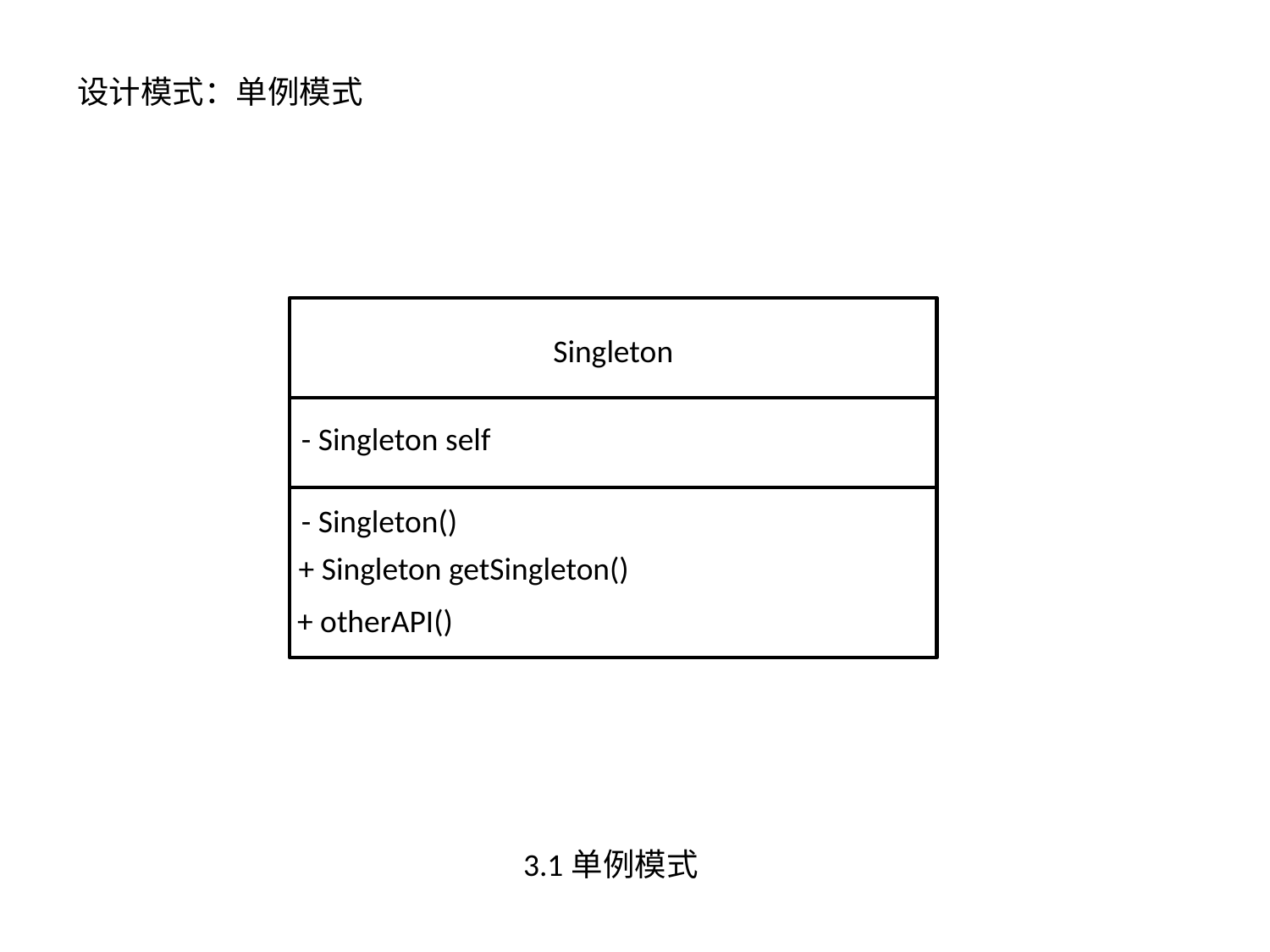

设计模式：单例模式
Singleton

- Singleton()
+ Singleton getSingleton()

- Singleton self
+ otherAPI()
3.1单例模式